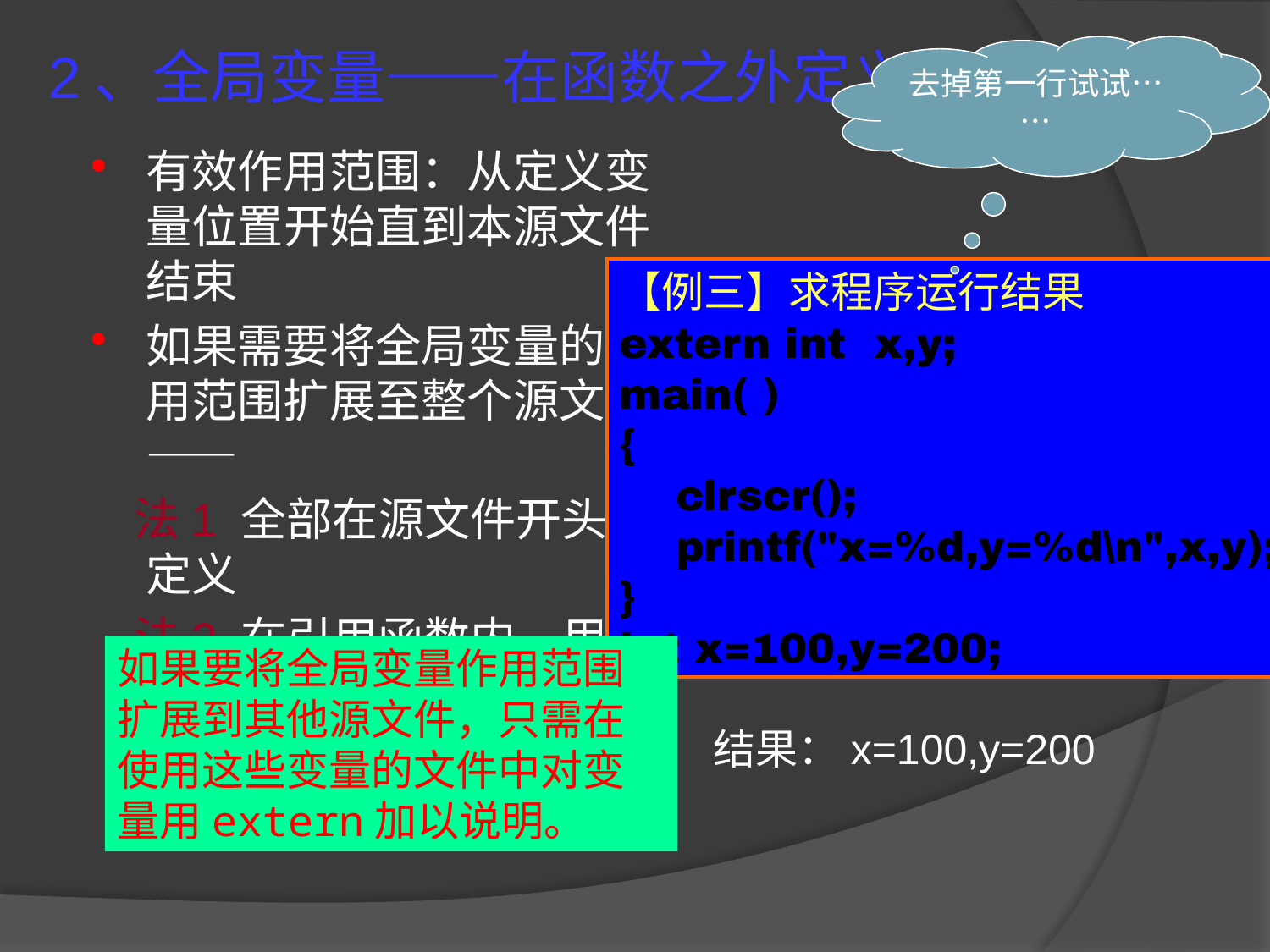

# 2、全局变量——在函数之外定义的变量
去掉第一行试试……
有效作用范围：从定义变量位置开始直到本源文件结束
如果需要将全局变量的作用范围扩展至整个源文件——
   法1 全部在源文件开头处定义
   法2 在引用函数内，用extern说明
   法3 在源文件开头处，用extern说明
【例三】求程序运行结果
extern int  x,y;
main( )
{
    clrscr();
    printf("x=%d,y=%d\n",x,y);
}
int x=100,y=200;
如果要将全局变量作用范围扩展到其他源文件，只需在使用这些变量的文件中对变量用extern加以说明。
结果：x=100,y=200